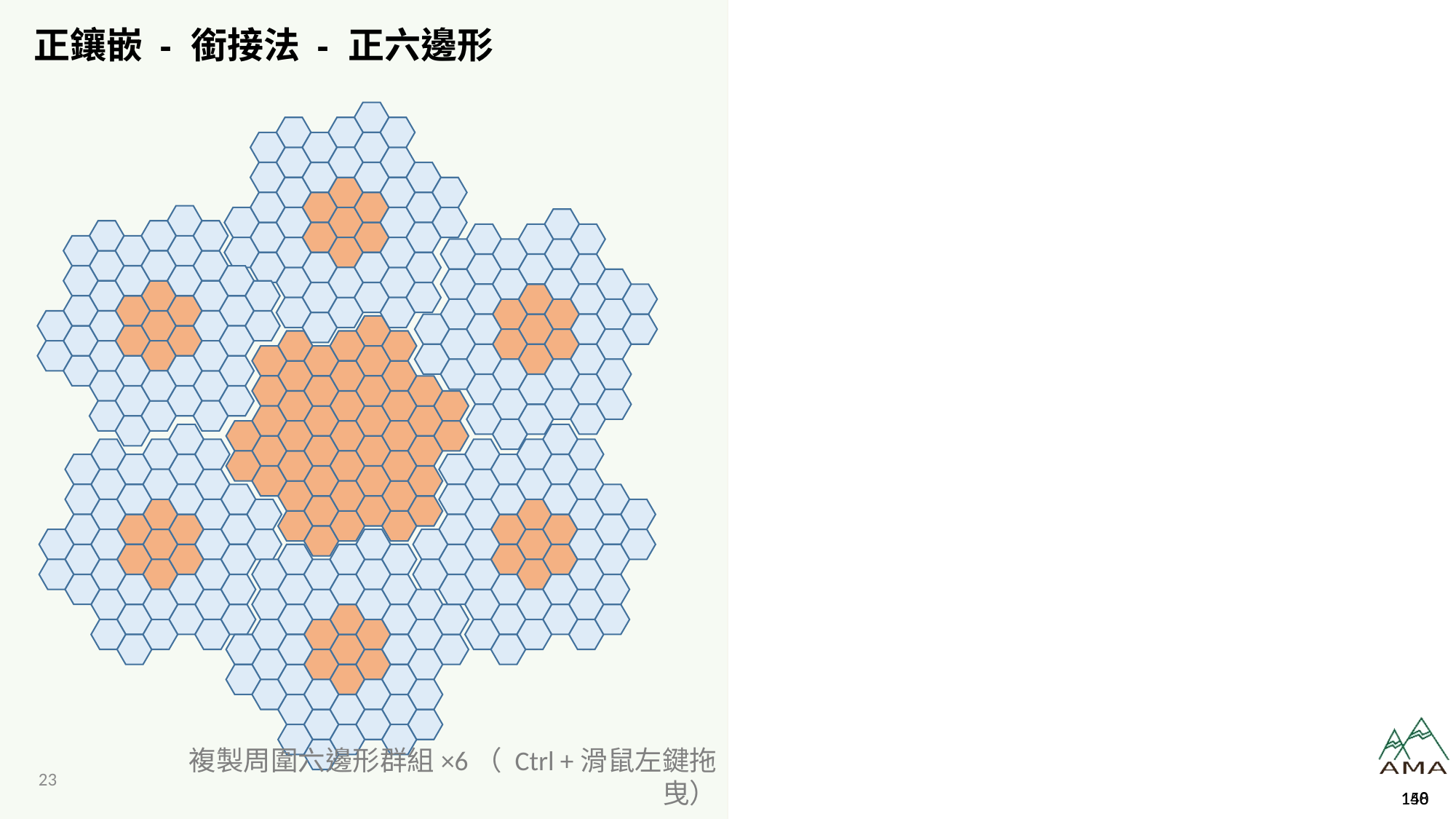

# 正鑲嵌 - 銜接法 - 正六邊形

複製周圍六邊形群組×6（ Ctrl +滑鼠左鍵拖曳）
148
150